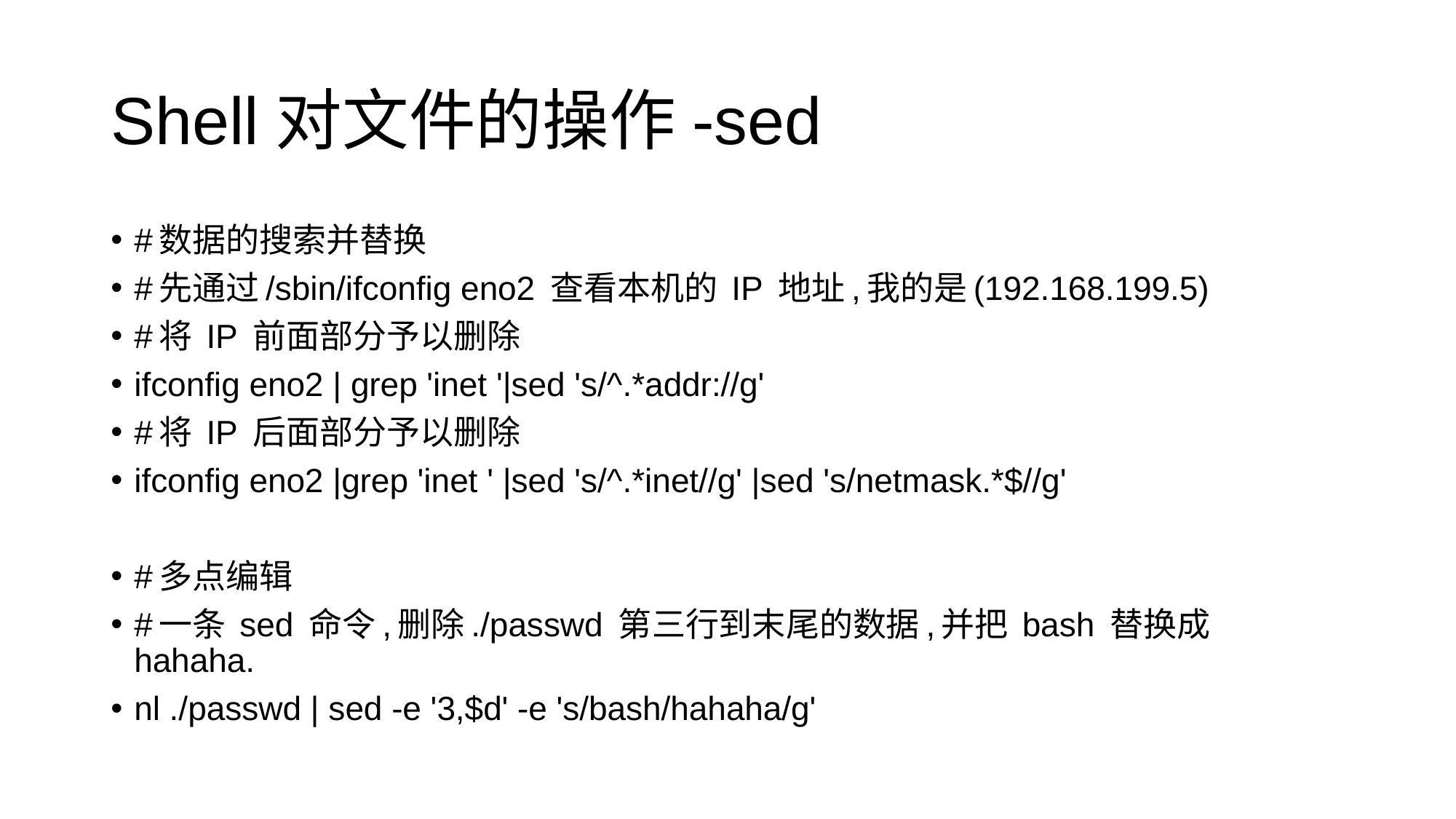

# Shell对文件的操作-sed
#数据的搜索并替换
#先通过/sbin/ifconfig eno2 查看本机的 IP 地址,我的是(192.168.199.5)
#将 IP 前面部分予以删除
ifconfig eno2 | grep 'inet '|sed 's/^.*addr://g'
#将 IP 后面部分予以删除
ifconfig eno2 |grep 'inet ' |sed 's/^.*inet//g' |sed 's/netmask.*$//g'

#多点编辑
#一条 sed 命令,删除./passwd 第三行到末尾的数据,并把 bash 替换成 hahaha.
nl ./passwd | sed -e '3,$d' -e 's/bash/hahaha/g'